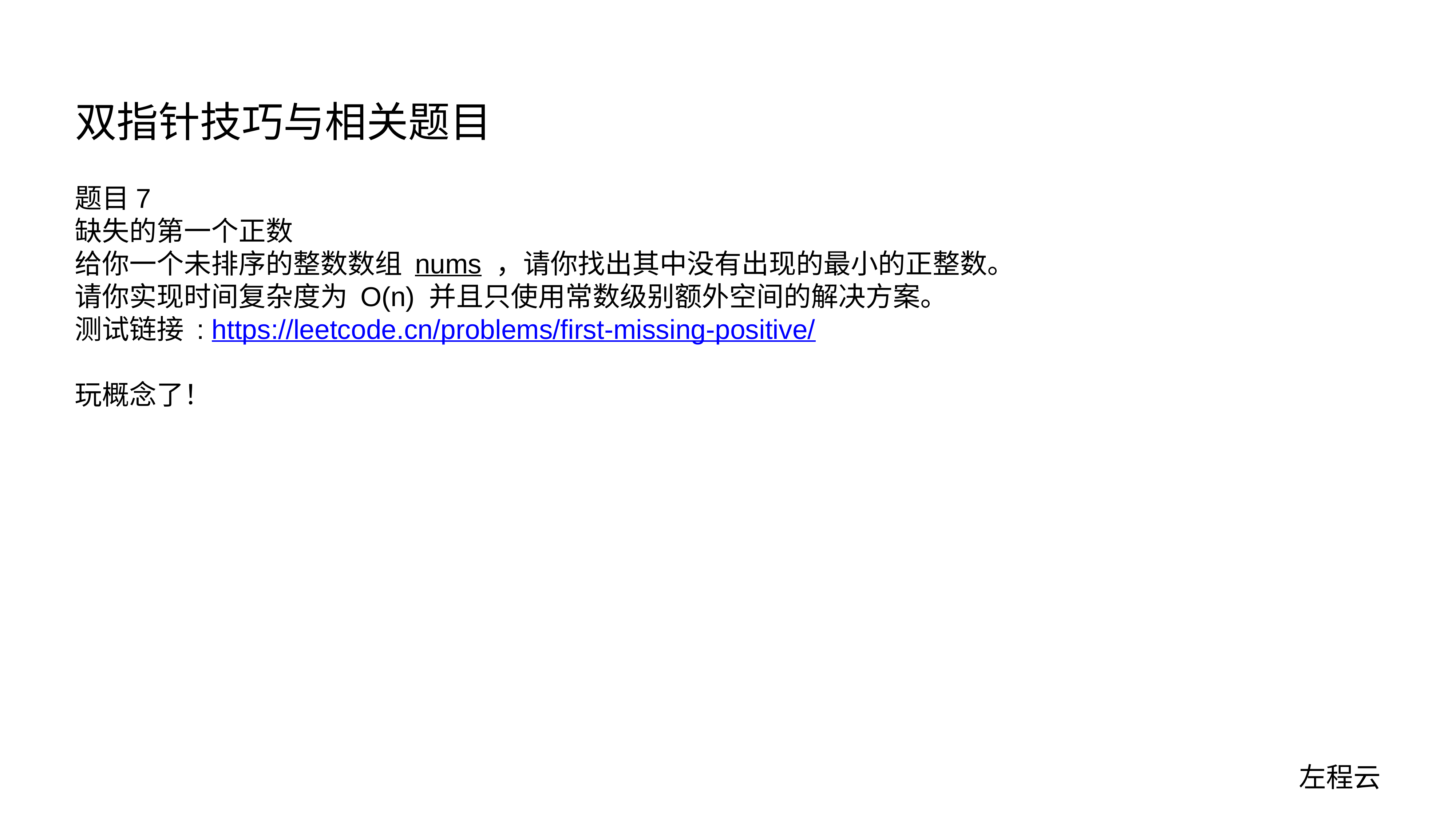

# 双指针技巧与相关题目
题目7
缺失的第一个正数
给你一个未排序的整数数组 nums ，请你找出其中没有出现的最小的正整数。
请你实现时间复杂度为 O(n) 并且只使用常数级别额外空间的解决方案。
测试链接 : https://leetcode.cn/problems/first-missing-positive/

玩概念了！
左程云